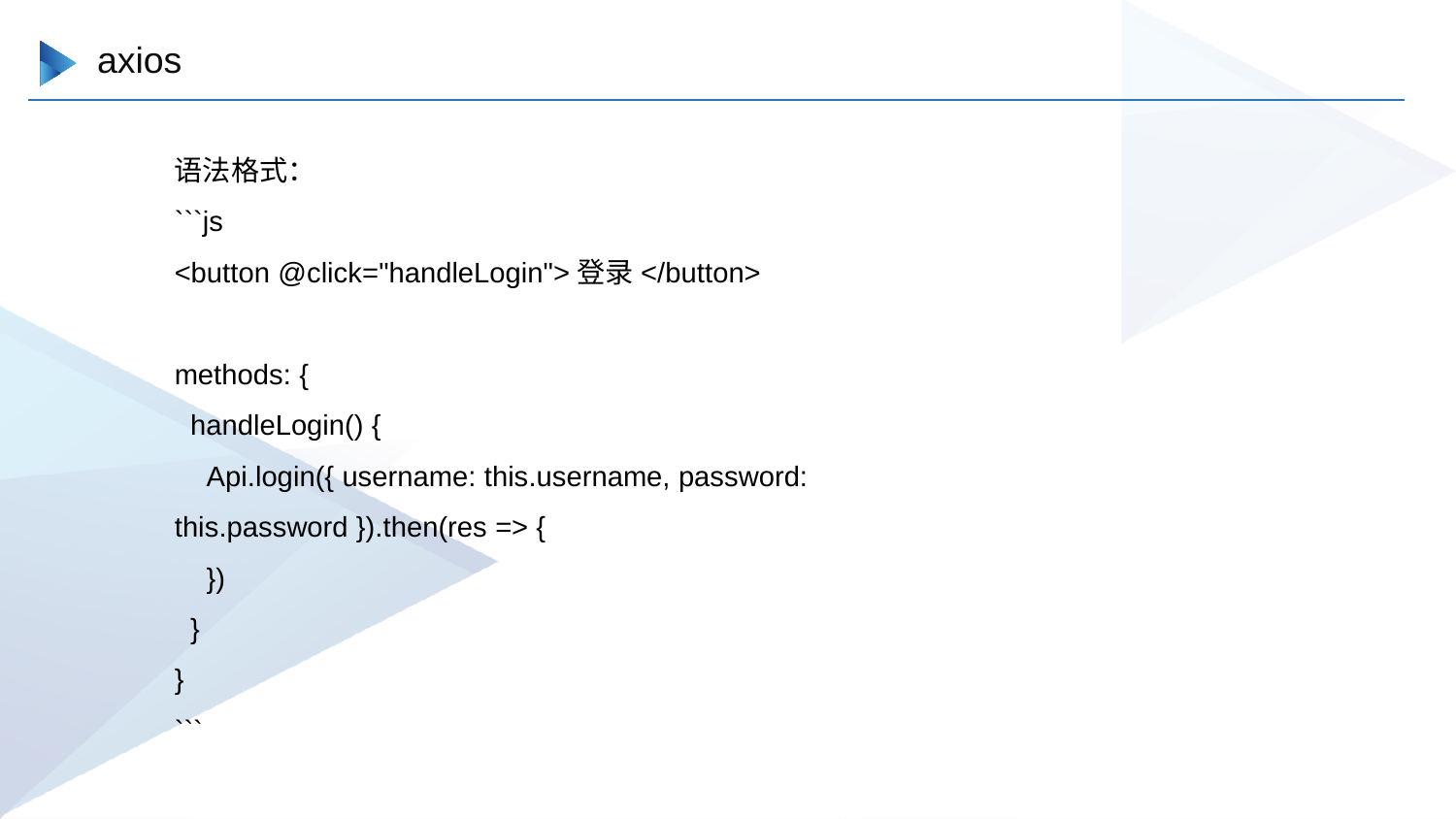

axios
语法格式：
```js
<button @click="handleLogin">登录</button>

methods: {
  handleLogin() {
    Api.login({ username: this.username, password: this.password }).then(res => {
    })
  }
}
```